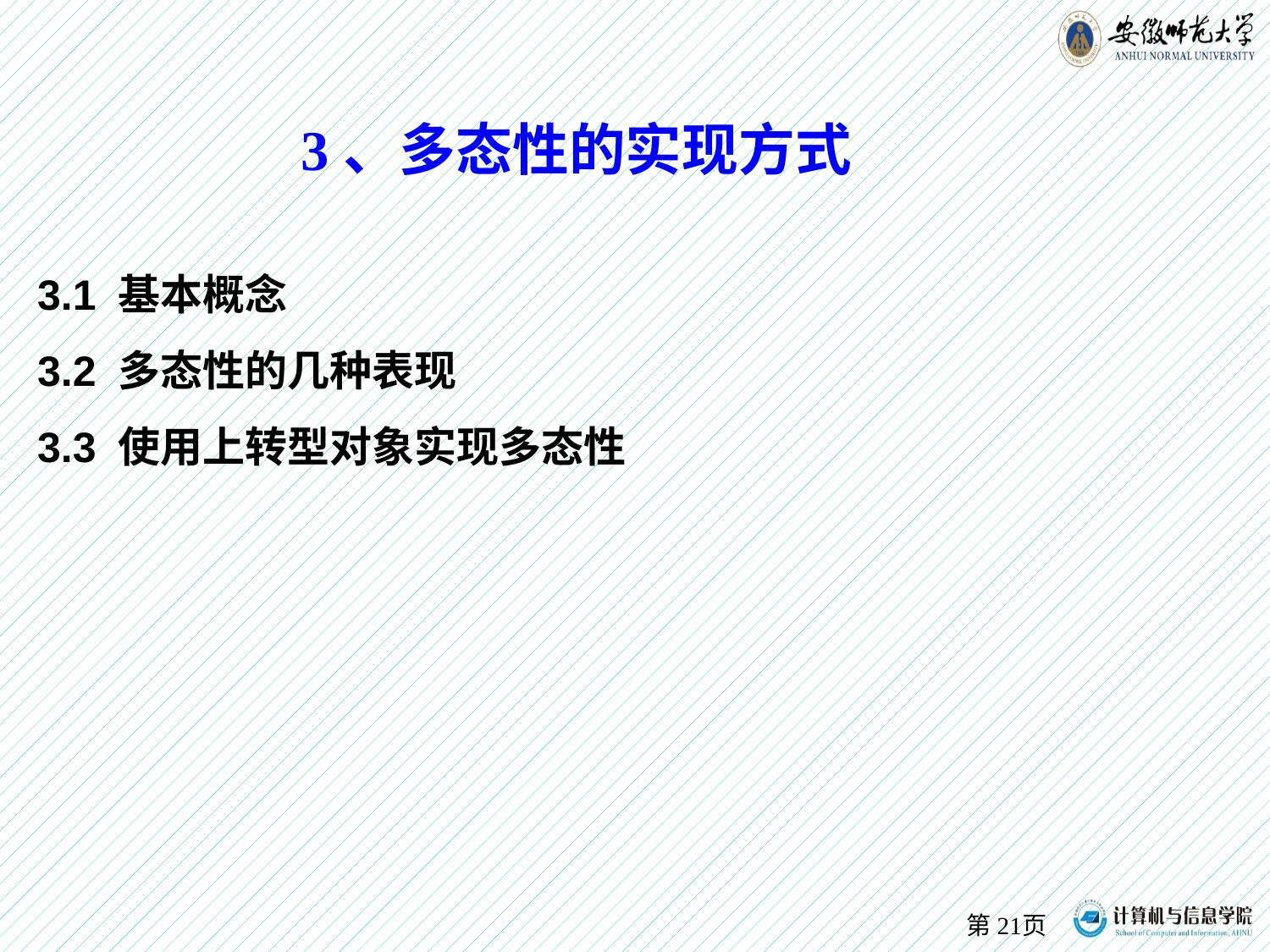

3、多态性的实现方式
3.1 基本概念
3.2 多态性的几种表现
3.3 使用上转型对象实现多态性
第21页